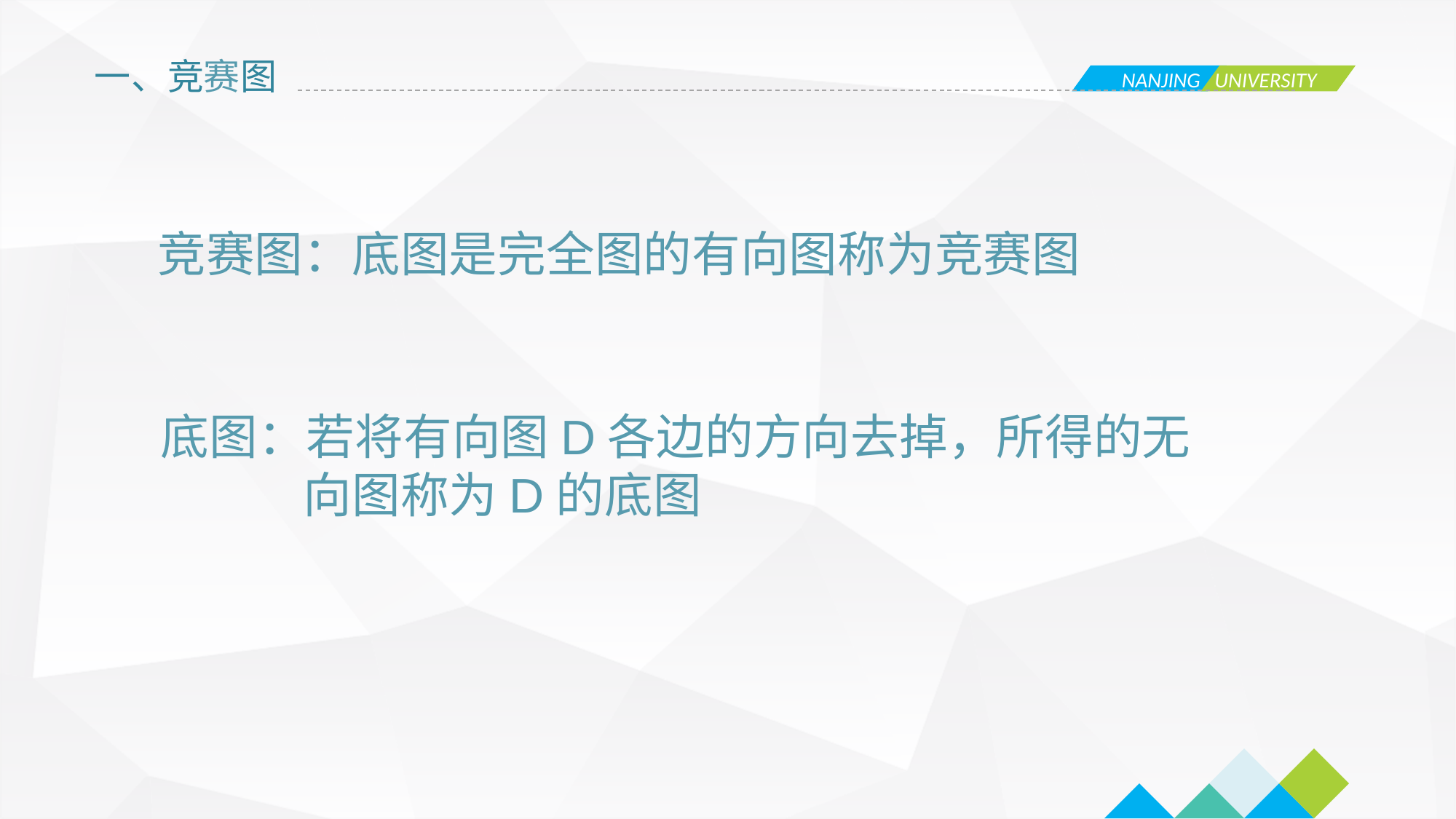

一、竞赛图
竞赛图：底图是完全图的有向图称为竞赛图
底图：若将有向图D各边的方向去掉，所得的无
	  向图称为D的底图